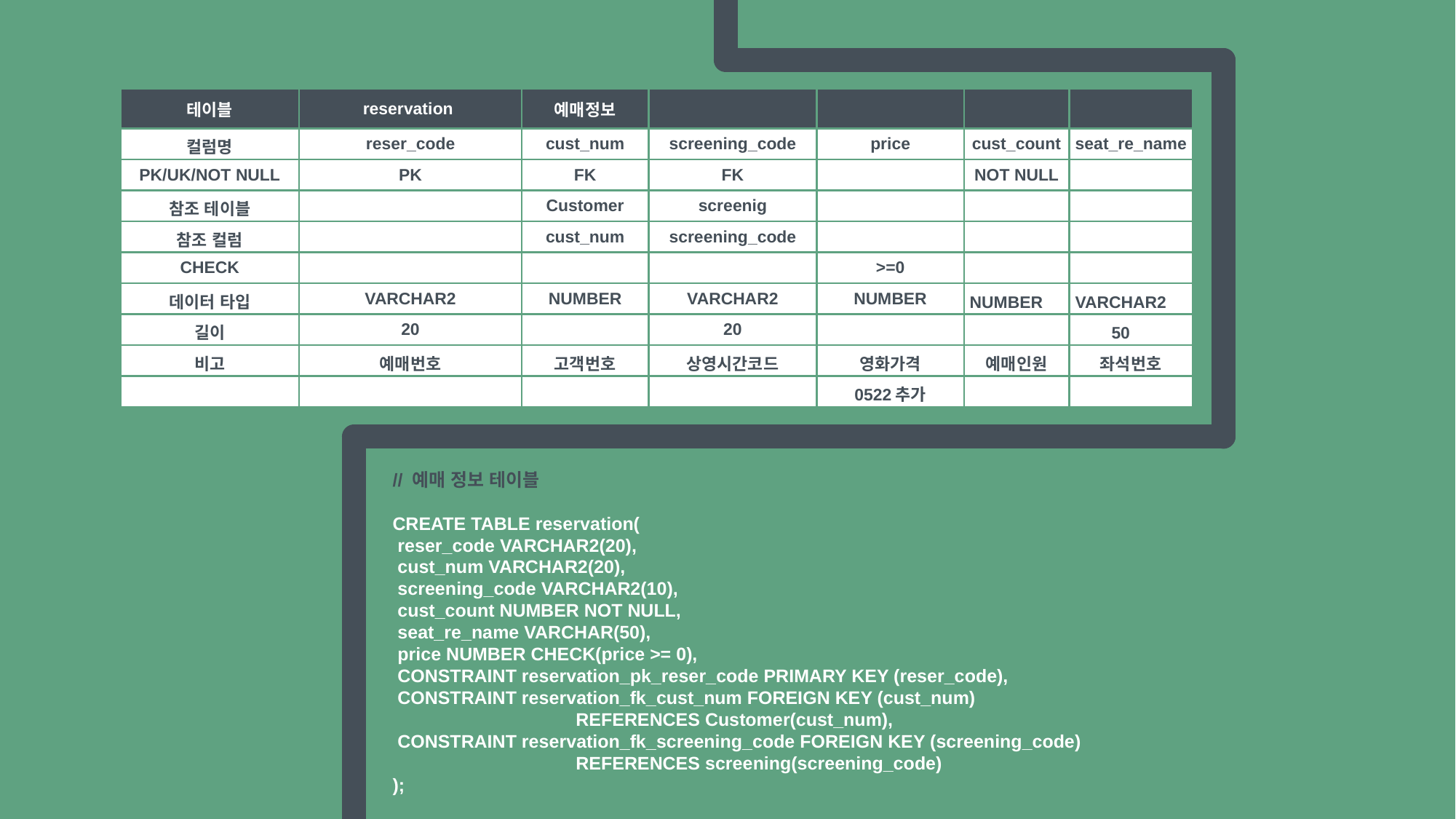

-- 고객테이블 시퀀스

CREATE SEQUENCE customer_seq

START WITH 1

INCREMENT By 1

MAXVALUE 100000

MINVALUE 1

CYCLE;
| 테이블 | reservation | 예매정보 |  |  |  |  |
| --- | --- | --- | --- | --- | --- | --- |
| 컬럼명 | reser\_code | cust\_num | screening\_code | price | cust\_count | seat\_re\_name |
| PK/UK/NOT NULL | PK | FK | FK |  | NOT NULL |  |
| 참조 테이블 |  | Customer | screenig |  |  |  |
| 참조 컬럼 |  | cust\_num | screening\_code |  |  |  |
| CHECK |  |  |  | >=0 |  |  |
| 데이터 타입 | VARCHAR2 | NUMBER | VARCHAR2 | NUMBER | NUMBER | VARCHAR2 |
| 길이 | 20 |  | 20 |  |  | 50 |
| 비고 | 예매번호 | 고객번호 | 상영시간코드 | 영화가격 | 예매인원 | 좌석번호 |
|  |  |  |  | 0522추가 |  |  |
// 예매 정보 테이블

CREATE TABLE reservation(
 reser_code VARCHAR2(20),
 cust_num VARCHAR2(20),
 screening_code VARCHAR2(10),
 cust_count NUMBER NOT NULL,
 seat_re_name VARCHAR(50),
 price NUMBER CHECK(price >= 0),
 CONSTRAINT reservation_pk_reser_code PRIMARY KEY (reser_code),
 CONSTRAINT reservation_fk_cust_num FOREIGN KEY (cust_num)
                                    REFERENCES Customer(cust_num),
 CONSTRAINT reservation_fk_screening_code FOREIGN KEY (screening_code)
                                    REFERENCES screening(screening_code)
);